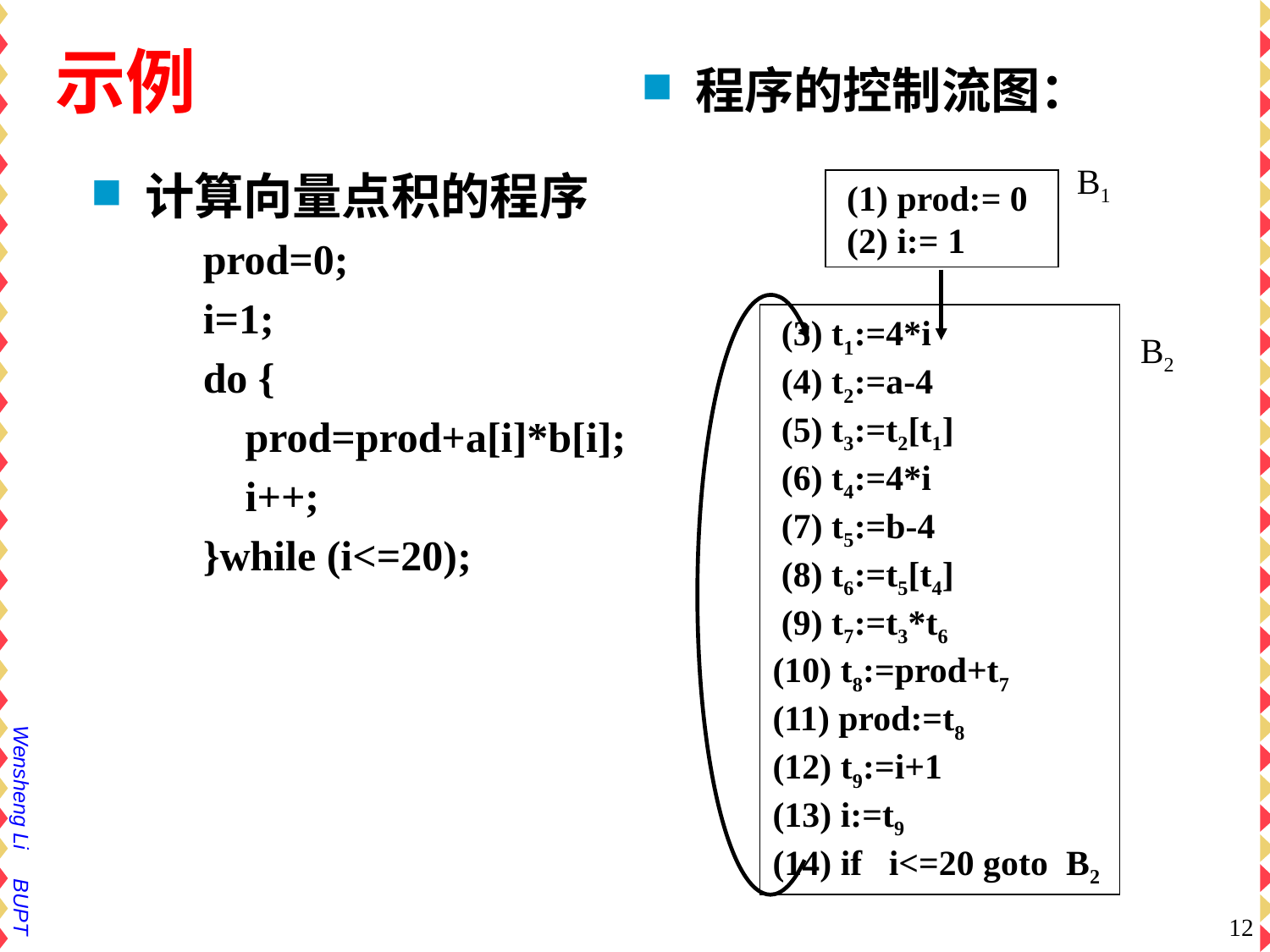

# 示例
程序的控制流图：
计算向量点积的程序
    prod=0;
    i=1;
    do {
        prod=prod+a[i]*b[i];
        i++;
    }while (i<=20);
B1
 (1) prod:= 0
 (2) i:= 1

B2
 (3) t1:=4*i
 (4) t2:=a-4
 (5) t3:=t2[t1]
 (6) t4:=4*i
 (7) t5:=b-4
 (8) t6:=t5[t4]
 (9) t7:=t3*t6
(10) t8:=prod+t7
(11) prod:=t8
(12) t9:=i+1
(13) i:=t9
(14) if   i<=20 goto  B2
12